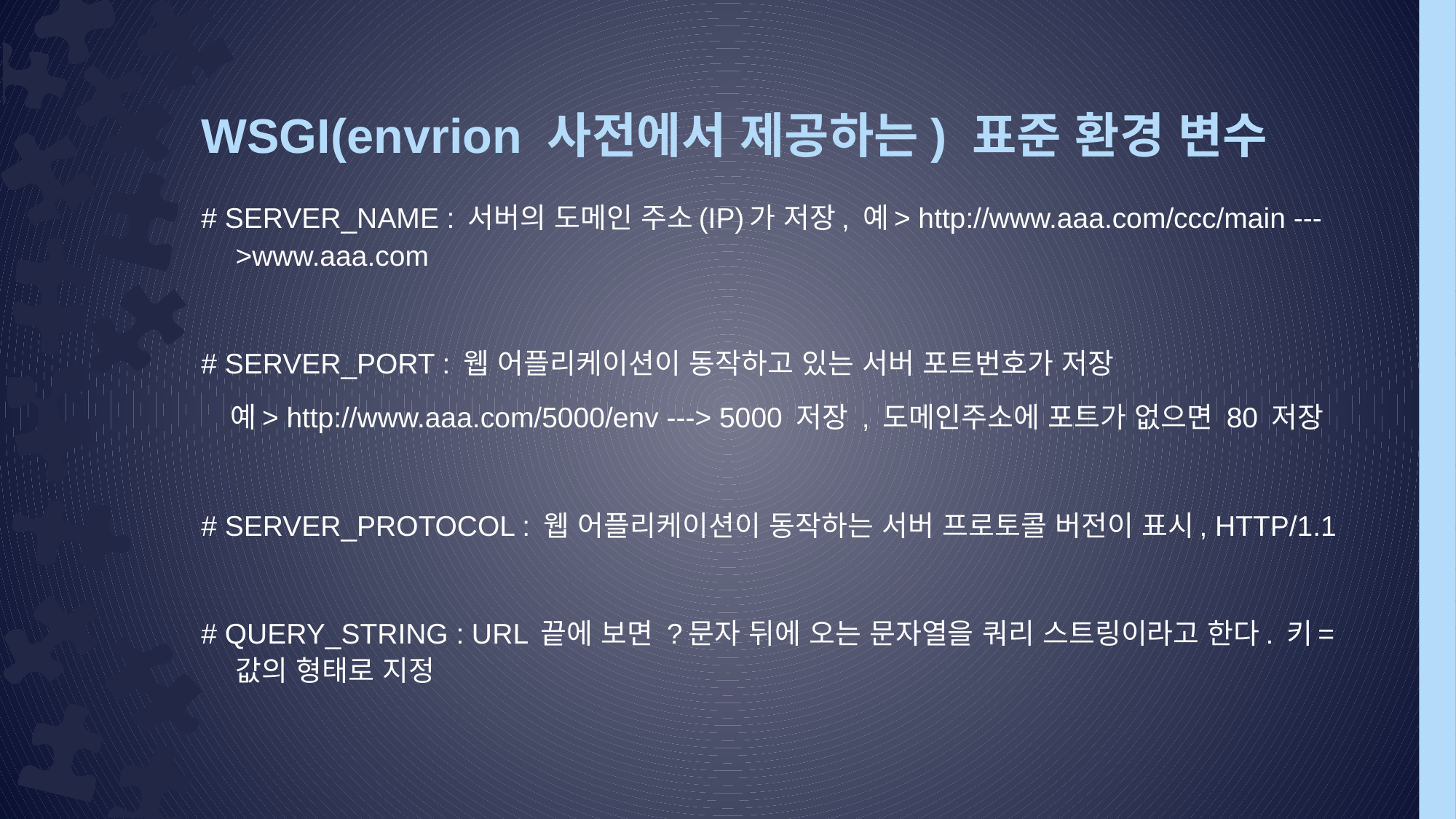

# WSGI(envrion 사전에서 제공하는) 표준 환경 변수
# SERVER_NAME : 서버의 도메인 주소(IP)가 저장, 예> http://www.aaa.com/ccc/main --->www.aaa.com

# SERVER_PORT : 웹 어플리케이션이 동작하고 있는 서버 포트번호가 저장
   예> http://www.aaa.com/5000/env ---> 5000 저장 , 도메인주소에 포트가 없으면 80 저장

# SERVER_PROTOCOL : 웹 어플리케이션이 동작하는 서버 프로토콜 버전이 표시, HTTP/1.1

# QUERY_STRING : URL 끝에 보면 ?문자 뒤에 오는 문자열을 쿼리 스트링이라고 한다. 키=값의 형태로 지정